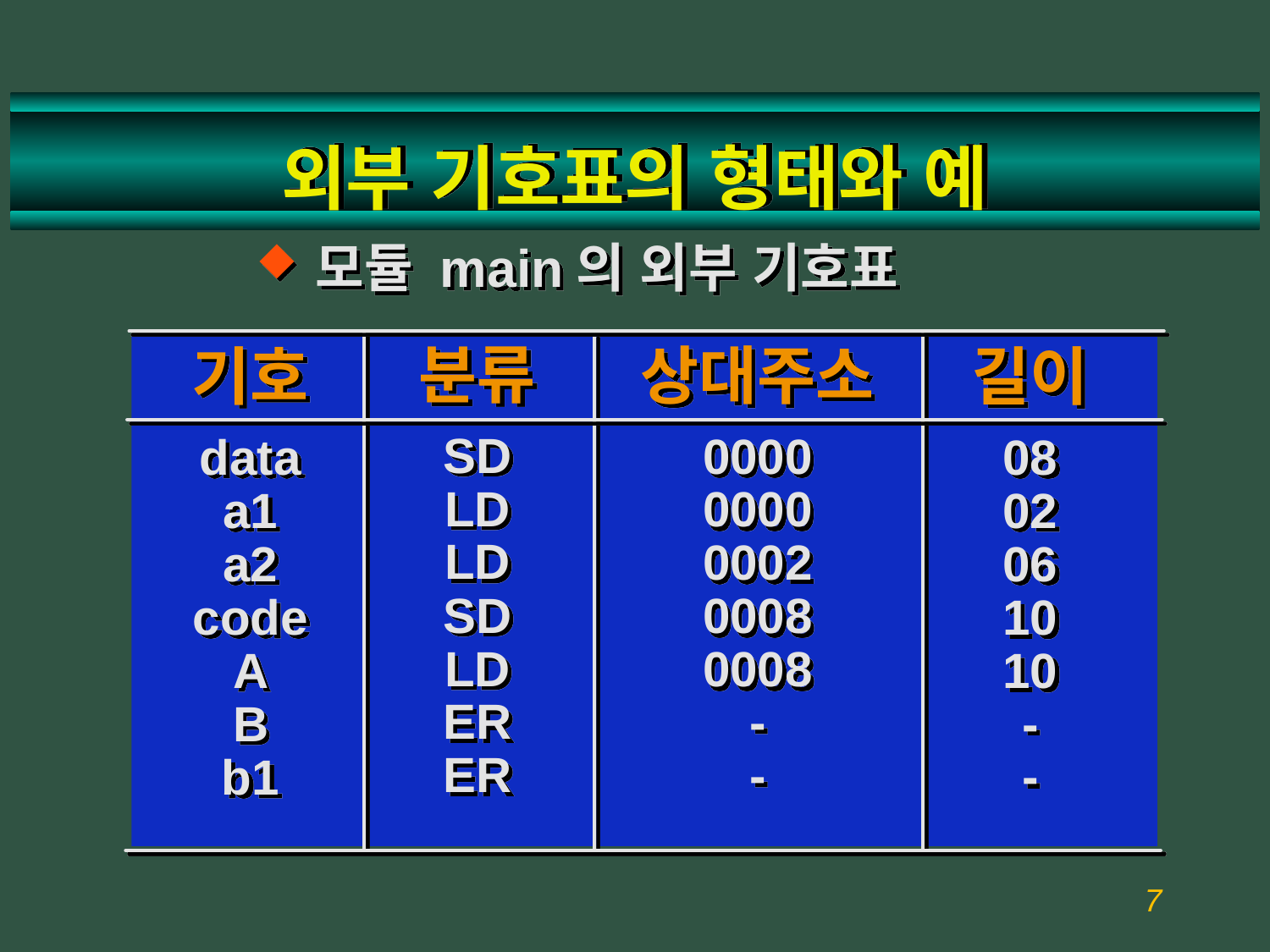

# 외부 기호표의 형태와 예
모듈 main의 외부 기호표

분류
SD
LD
LD
SD
LD
ER
ER
상대주소
0000
0000
0002
0008
0008
-
-
길이
08
02
06
10
10
-
-
기호
data
a1
a2
code
A
B
b1

7